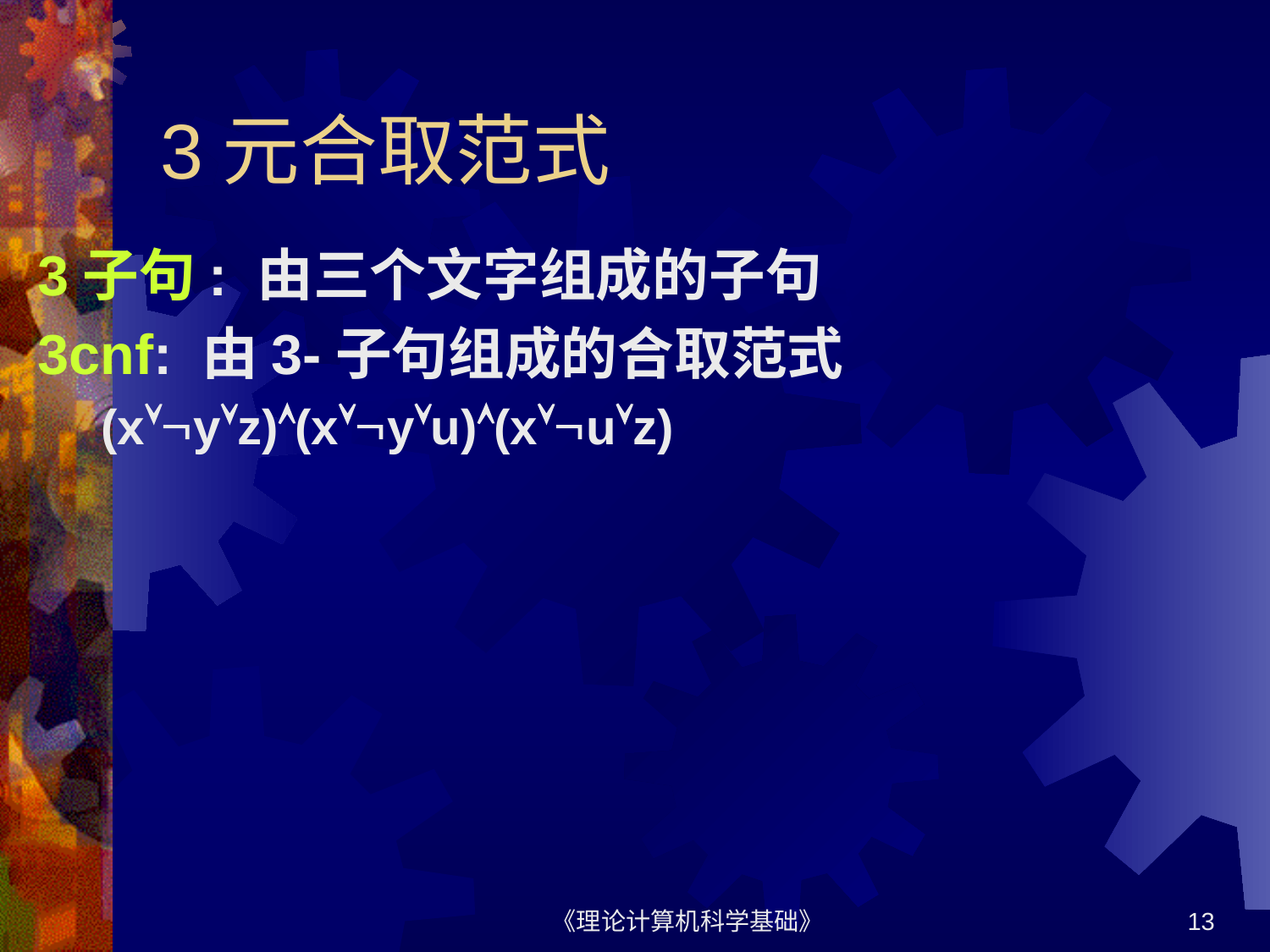

# 3元合取范式
3子句: 由三个文字组成的子句
3cnf: 由3-子句组成的合取范式
(x∨¬y∨z)∧(x∨¬y∨u)∧(x∨¬u∨z)
《理论计算机科学基础》
13